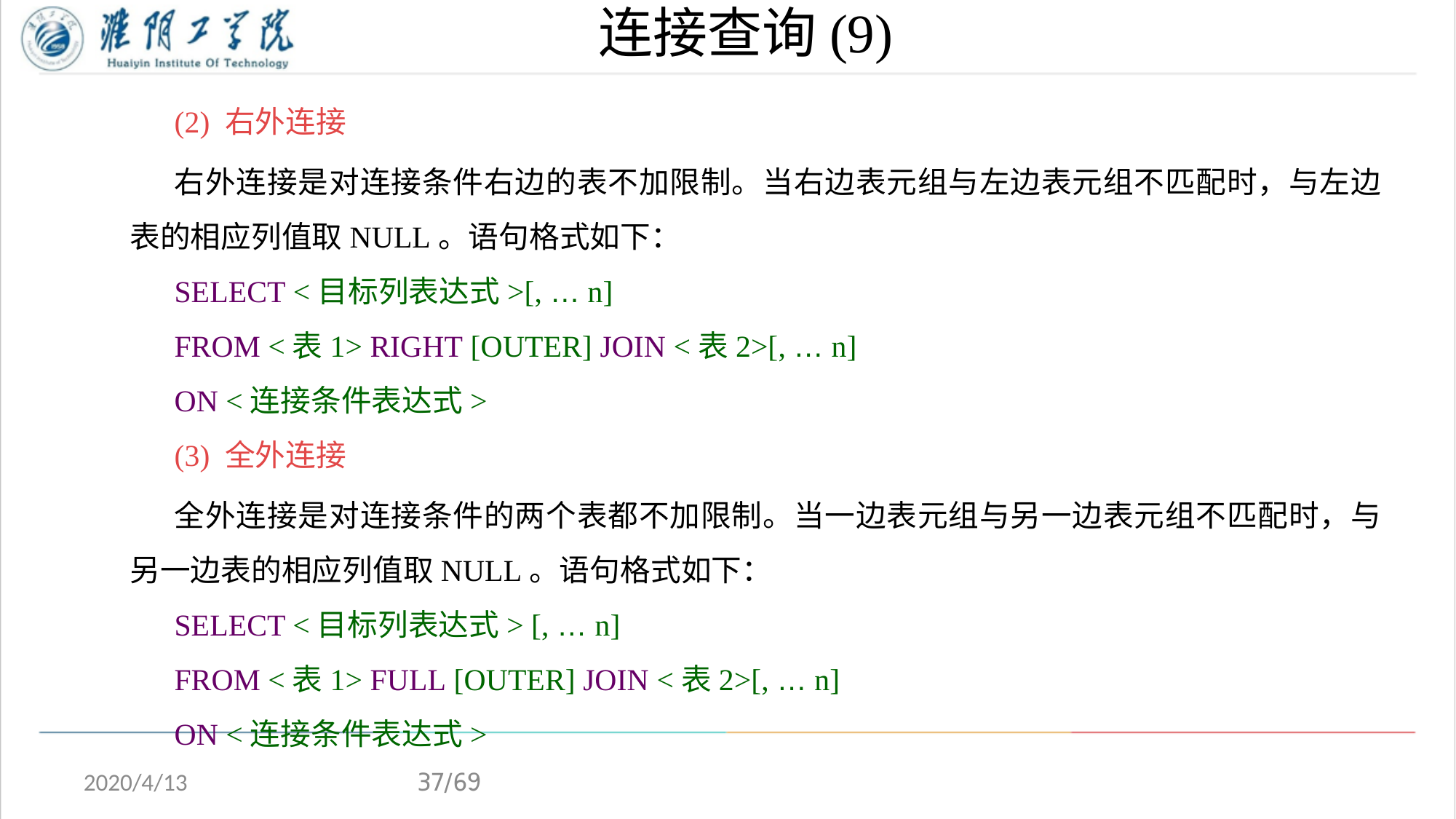

# 连接查询(9)
(2) 右外连接
右外连接是对连接条件右边的表不加限制。当右边表元组与左边表元组不匹配时，与左边表的相应列值取NULL。语句格式如下：
SELECT <目标列表达式>[, … n]
FROM <表1> RIGHT [OUTER] JOIN <表2>[, … n]
ON <连接条件表达式>
(3) 全外连接
全外连接是对连接条件的两个表都不加限制。当一边表元组与另一边表元组不匹配时，与另一边表的相应列值取NULL。语句格式如下：
SELECT <目标列表达式> [, … n]
FROM <表1> FULL [OUTER] JOIN <表2>[, … n]
ON <连接条件表达式>
37/69
2020/4/13